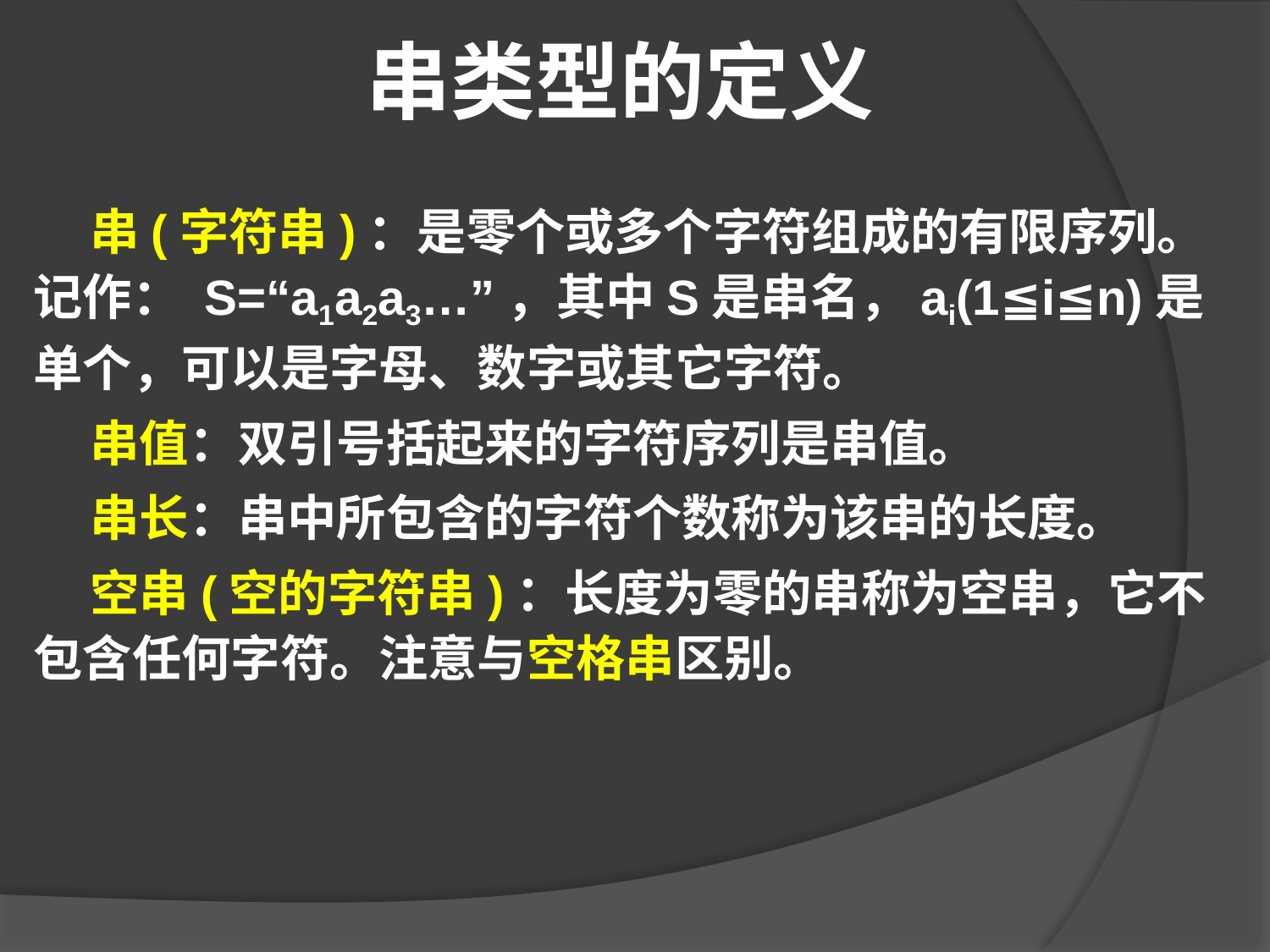

串类型的定义
# 串(字符串)：是零个或多个字符组成的有限序列。记作： S=“a1a2a3…”，其中S是串名，ai(1≦i≦n)是单个，可以是字母、数字或其它字符。
    串值：双引号括起来的字符序列是串值。
    串长：串中所包含的字符个数称为该串的长度。
    空串(空的字符串)：长度为零的串称为空串，它不包含任何字符。注意与空格串区别。